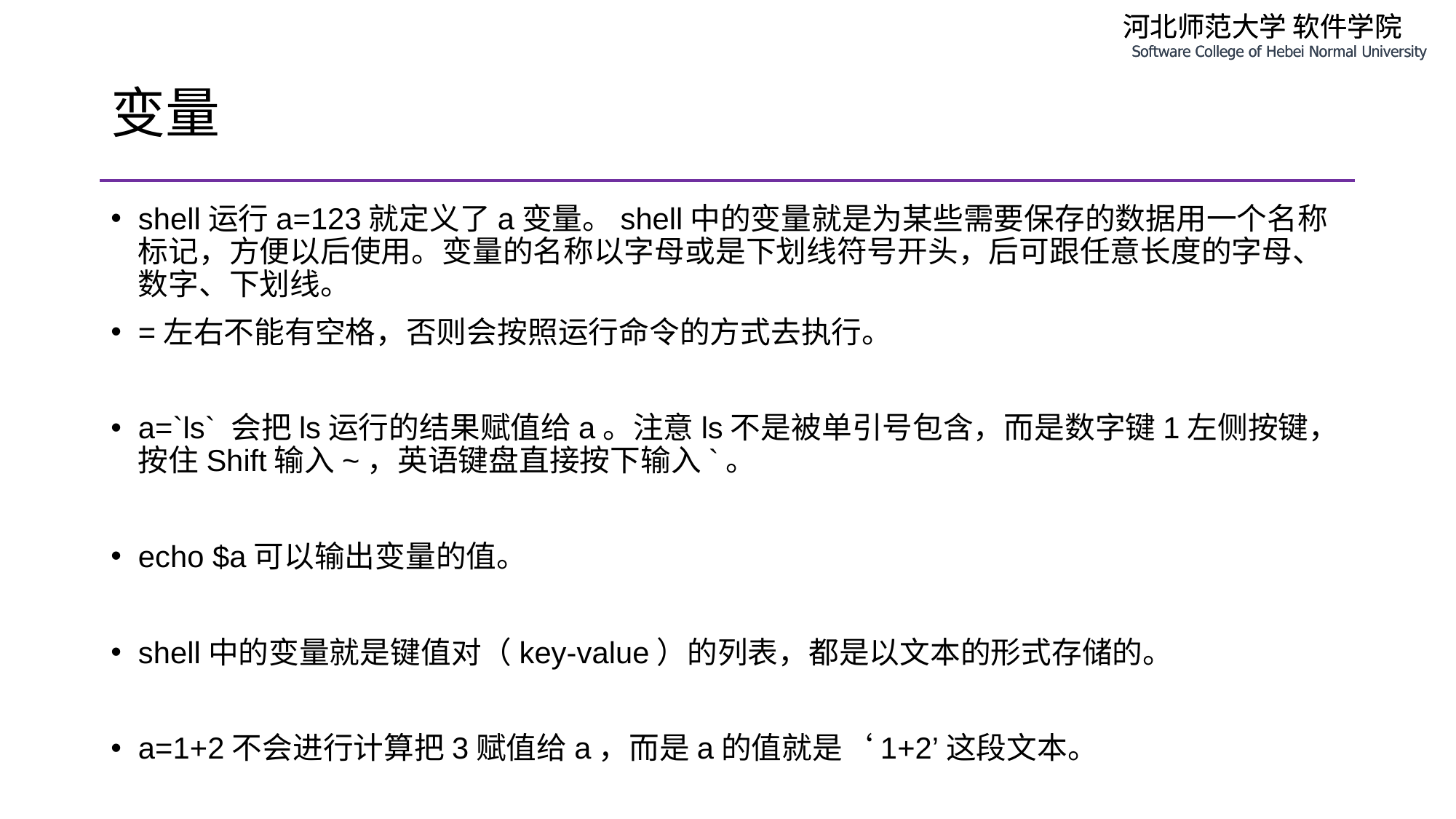

# 变量
shell运行a=123就定义了a变量。shell中的变量就是为某些需要保存的数据用一个名称标记，方便以后使用。变量的名称以字母或是下划线符号开头，后可跟任意长度的字母、数字、下划线。
=左右不能有空格，否则会按照运行命令的方式去执行。

a=`ls` 会把ls运行的结果赋值给a。注意ls不是被单引号包含，而是数字键1左侧按键，按住Shift输入~，英语键盘直接按下输入`。

echo $a可以输出变量的值。

shell中的变量就是键值对（key-value）的列表，都是以文本的形式存储的。

a=1+2不会进行计算把3赋值给a，而是a的值就是‘1+2’这段文本。